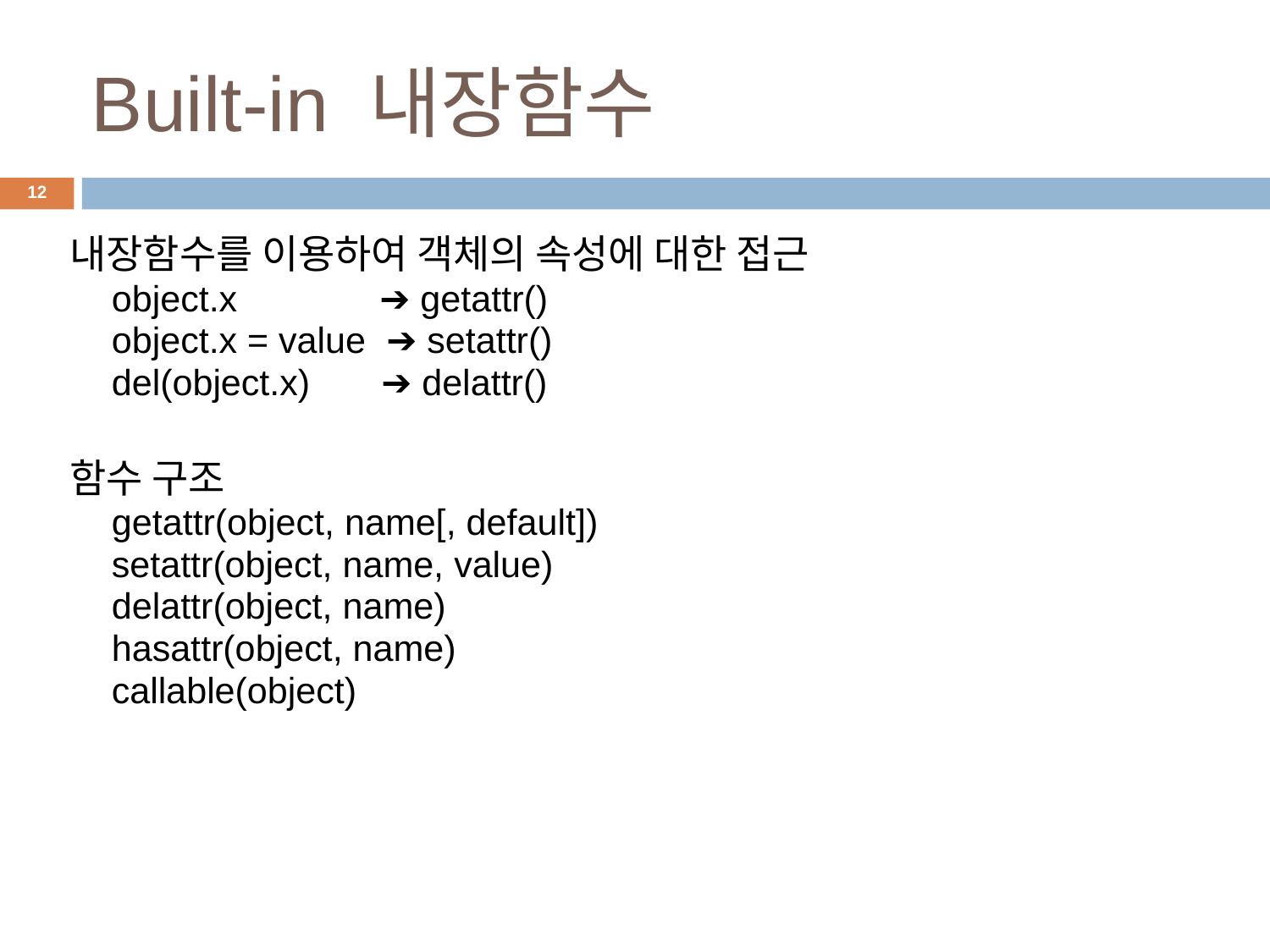

# Built-in 내장함수
12
내장함수를 이용하여 객체의 속성에 대한 접근
object.x              ➔ getattr()
object.x = value  ➔ setattr()
del(object.x)       ➔ delattr()

함수 구조
getattr(object, name[, default])
setattr(object, name, value)
delattr(object, name)
hasattr(object, name)
callable(object)